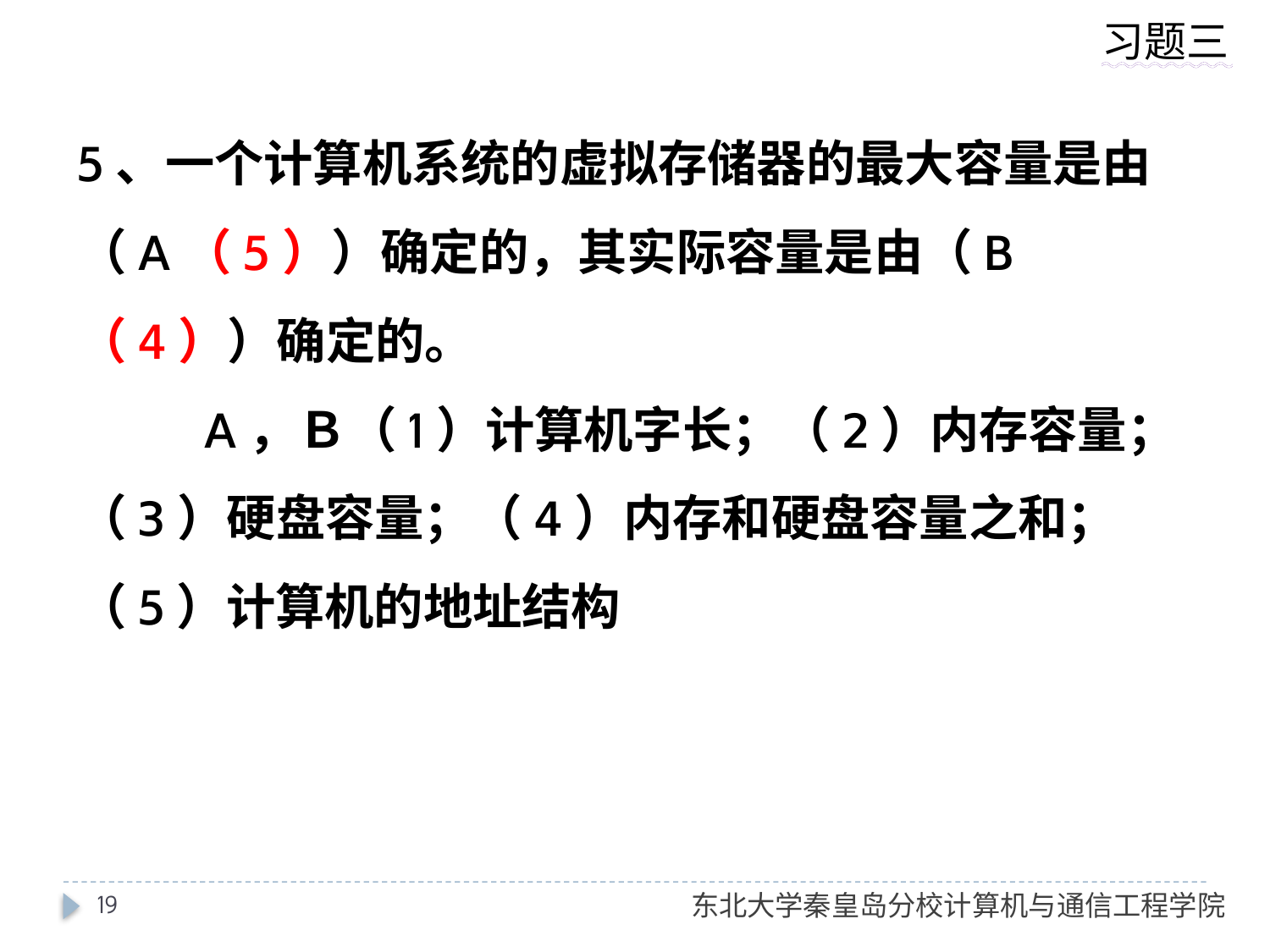

5、一个计算机系统的虚拟存储器的最大容量是由（A（5））确定的，其实际容量是由（B（4））确定的。
	A，Ｂ（1）计算机字长；（2）内存容量；（3）硬盘容量；（4）内存和硬盘容量之和；（5）计算机的地址结构

19